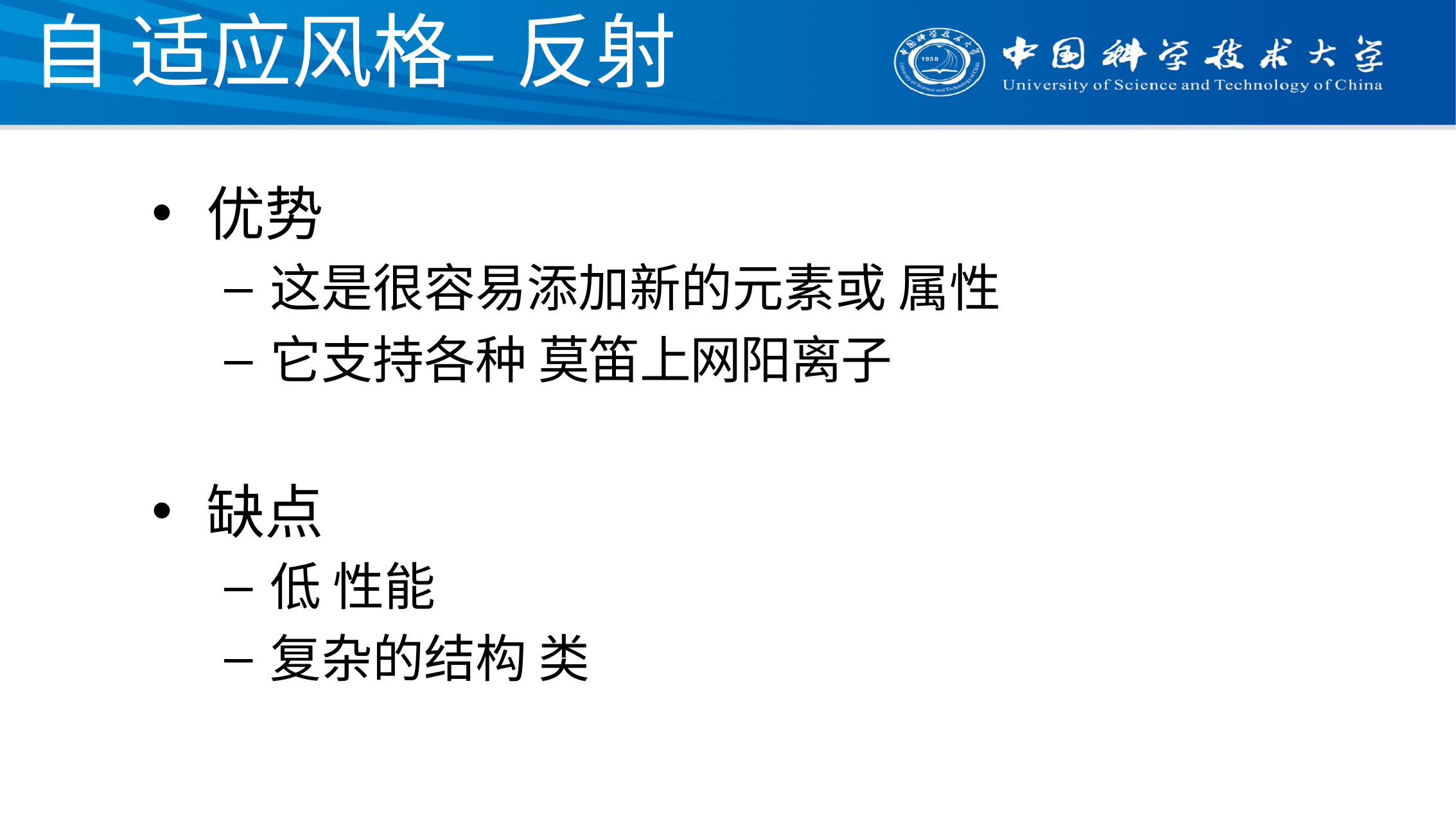

# 自 适应风格– 反射
优势
这是很容易添加新的元素或 属性
它支持各种 莫笛上网阳离子

缺点
低 性能
复杂的结构 类